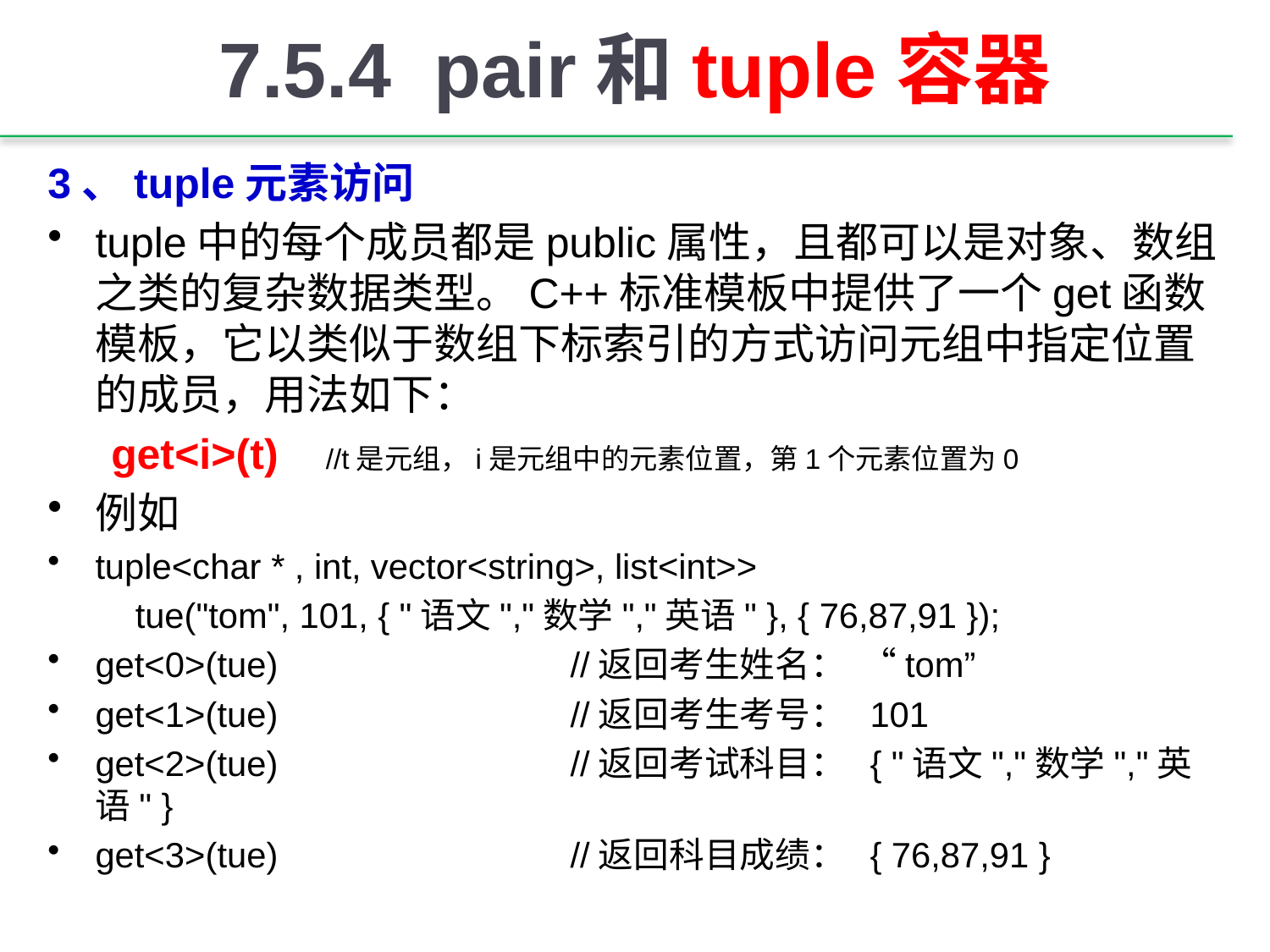

# 7.5.4  pair和tuple容器
3、tuple元素访问
tuple中的每个成员都是public属性，且都可以是对象、数组之类的复杂数据类型。C++标准模板中提供了一个get函数模板，它以类似于数组下标索引的方式访问元组中指定位置的成员，用法如下：
get<i>(t)    //t是元组，i是元组中的元素位置，第1个元素位置为0
例如
tuple<char * , int, vector<string>, list<int>>
         tue("tom", 101, { "语文","数学","英语" }, { 76,87,91 });
get<0>(tue)                              //返回考生姓名：  “tom”
get<1>(tue)                              //返回考生考号：  101
get<2>(tue)                              //返回考试科目：  { "语文","数学","英语" }
get<3>(tue)                              //返回科目成绩：  { 76,87,91 }